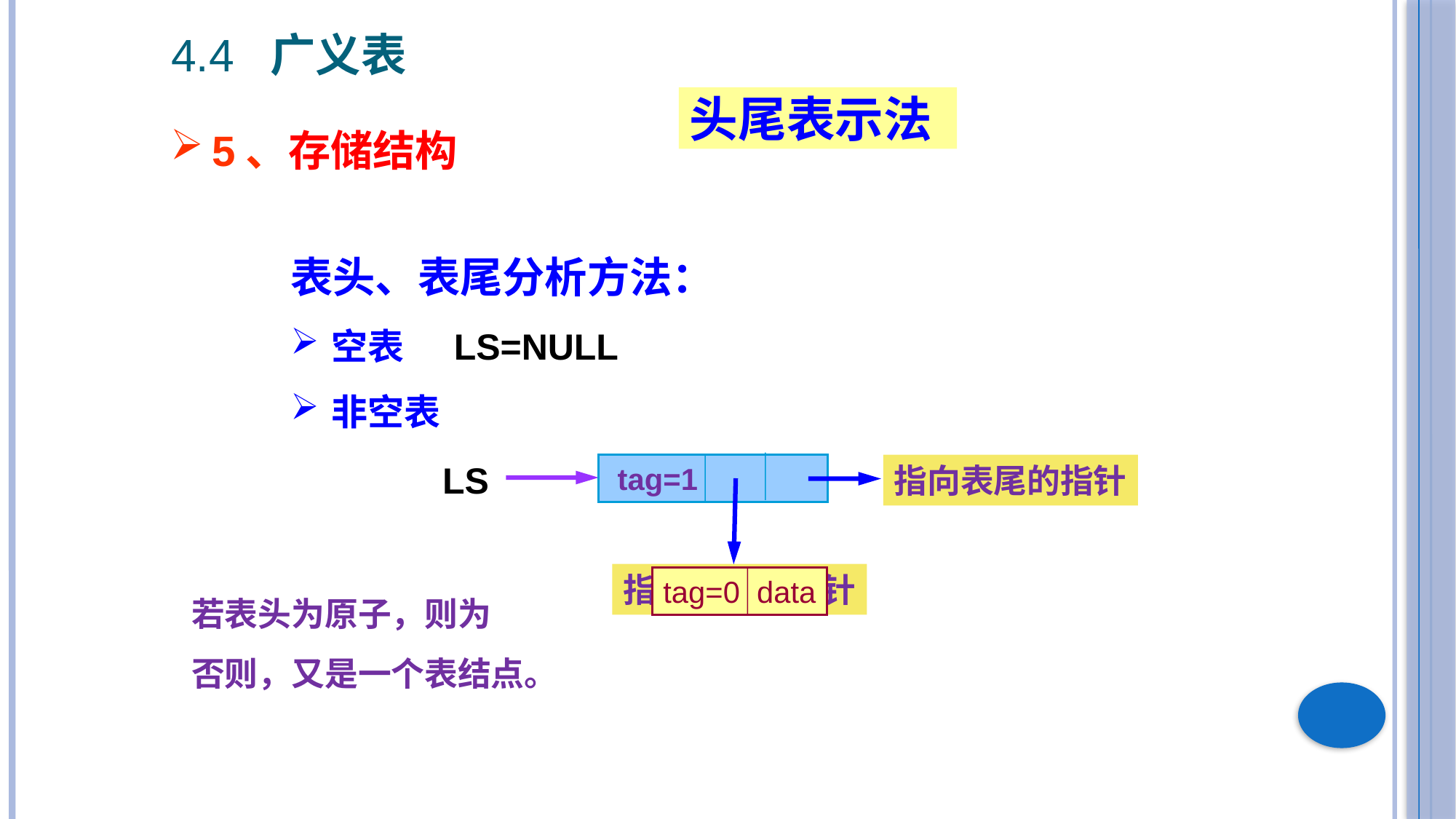

4.4  广义表
头尾表示法
5、存储结构
表头、表尾分析方法：
空表     LS=NULL
非空表

LS
 tag=1

指向表尾的指针

指向表头的指针
若表头为原子，则为
否则，又是一个表结点。
tag=0  data